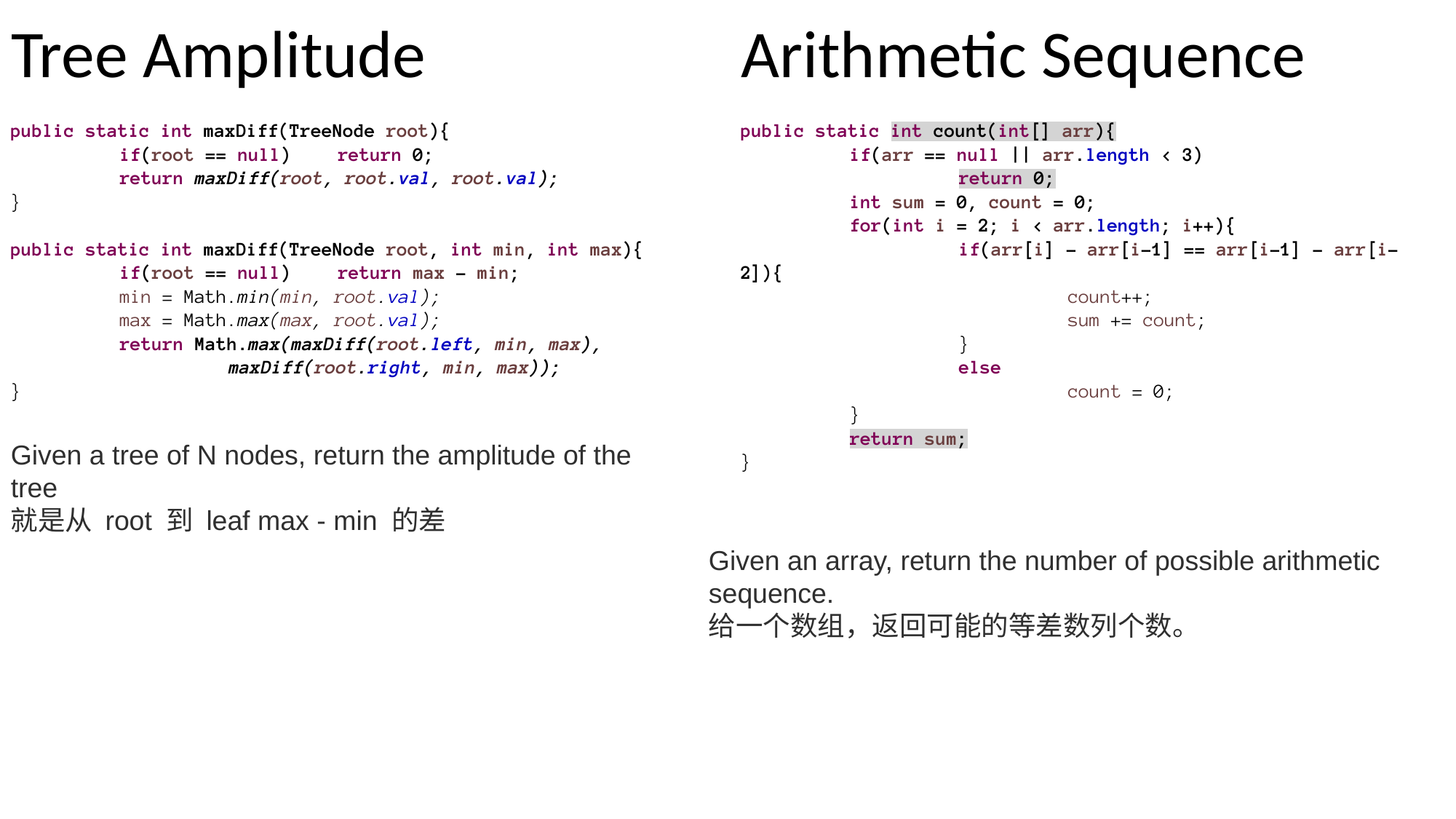

# Tree Amplitude
Arithmetic Sequence
public static int maxDiff(TreeNode root){
	if(root == null)	return 0;
	return maxDiff(root, root.val, root.val);
}

public static int maxDiff(TreeNode root, int min, int max){
	if(root == null)	return max - min;
	min = Math.min(min, root.val);
	max = Math.max(max, root.val);
	return Math.max(maxDiff(root.left, min, max),
		maxDiff(root.right, min, max));
}
public static int count(int[] arr){
	if(arr == null || arr.length < 3)
		return 0;
	int sum = 0, count = 0;
	for(int i = 2; i < arr.length; i++){
		if(arr[i] - arr[i-1] == arr[i-1] - arr[i-2]){
			count++;
			sum += count;
		}
		else
			count = 0;
	}
	return sum;
}
Given a tree of N nodes, return the amplitude of the tree
就是从 root 到 leaf max - min 的差
Given an array, return the number of possible arithmetic sequence.
给一个数组，返回可能的等差数列个数。